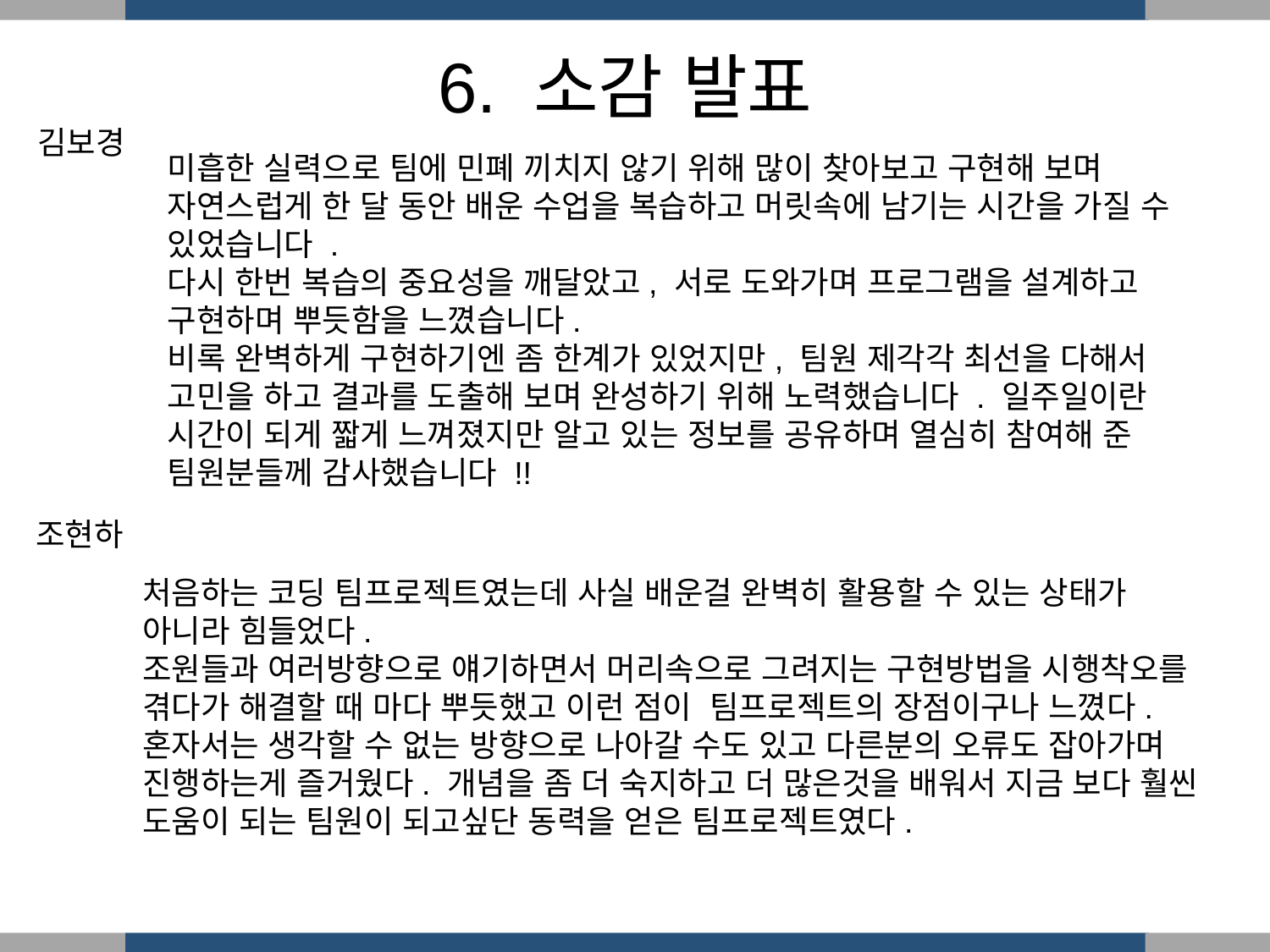

6. 소감 발표
김보경
미흡한 실력으로 팀에 민폐 끼치지 않기 위해 많이 찾아보고 구현해 보며 자연스럽게 한 달 동안 배운 수업을 복습하고 머릿속에 남기는 시간을 가질 수 있었습니다 .
다시 한번 복습의 중요성을 깨달았고, 서로 도와가며 프로그램을 설계하고 구현하며 뿌듯함을 느꼈습니다.
비록 완벽하게 구현하기엔 좀 한계가 있었지만, 팀원 제각각 최선을 다해서 고민을 하고 결과를 도출해 보며 완성하기 위해 노력했습니다 . 일주일이란 시간이 되게 짧게 느껴졌지만 알고 있는 정보를 공유하며 열심히 참여해 준 팀원분들께 감사했습니다 !!
조현하
처음하는 코딩 팀프로젝트였는데 사실 배운걸 완벽히 활용할 수 있는 상태가 아니라 힘들었다.
조원들과 여러방향으로 얘기하면서 머리속으로 그려지는 구현방법을 시행착오를 겪다가 해결할 때 마다 뿌듯했고 이런 점이  팀프로젝트의 장점이구나 느꼈다. 혼자서는 생각할 수 없는 방향으로 나아갈 수도 있고 다른분의 오류도 잡아가며 진행하는게 즐거웠다. 개념을 좀 더 숙지하고 더 많은것을 배워서 지금 보다 훨씬 도움이 되는 팀원이 되고싶단 동력을 얻은 팀프로젝트였다.